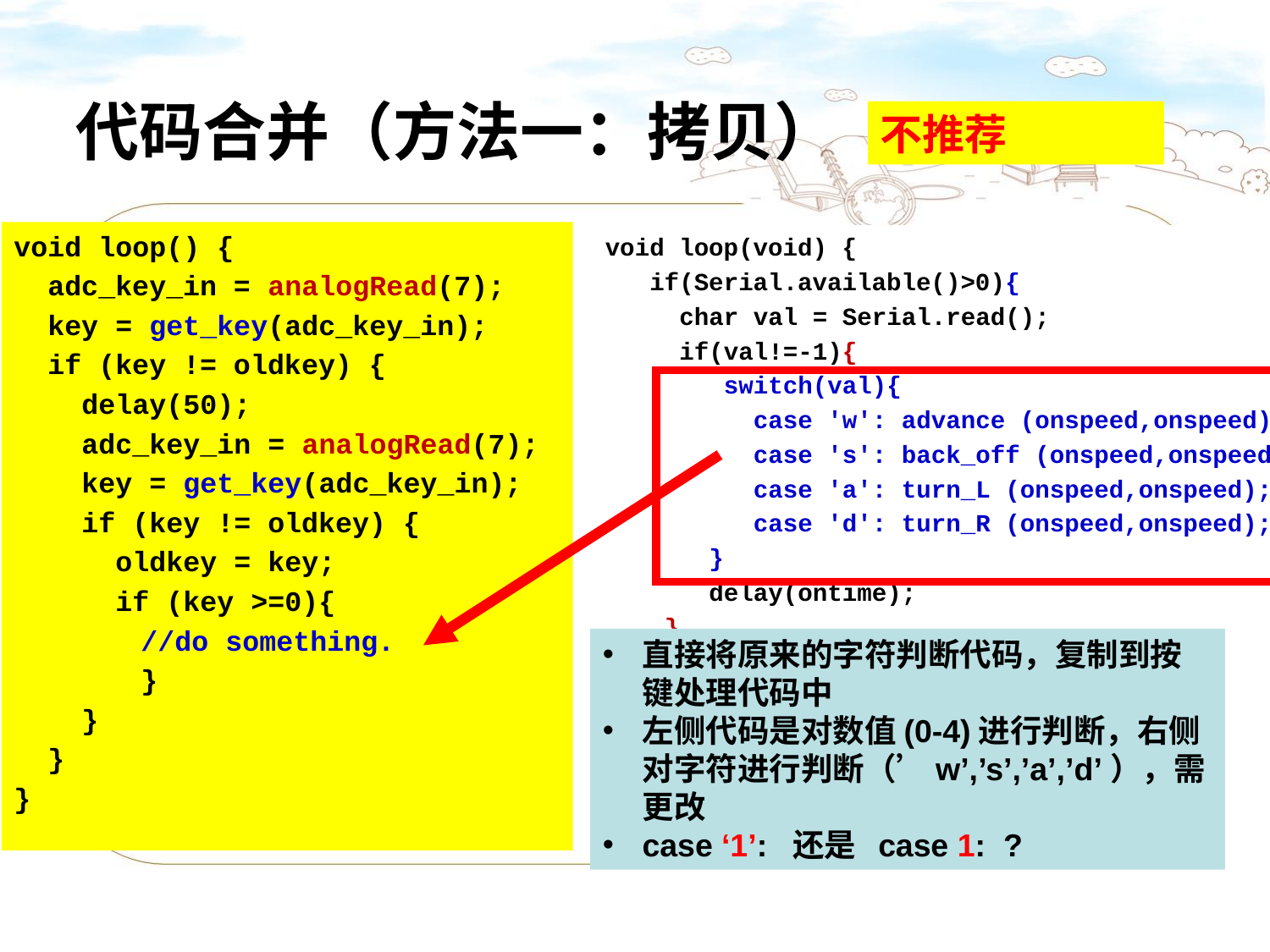

# 代码合并（方法一：拷贝）
不推荐
void loop() {
  adc_key_in = analogRead(7);
  key = get_key(adc_key_in);
  if (key != oldkey) {
    delay(50);
    adc_key_in = analogRead(7);
    key = get_key(adc_key_in);
    if (key != oldkey) {
      oldkey = key;
      if (key >=0){
	//do something.
	}
    }
  }
}
void loop(void) {
   if(Serial.available()>0){
     char val = Serial.read();
     if(val!=-1){
        switch(val){
          case 'w': advance (onspeed,onspeed);break; //前进
          case 's': back_off (onspeed,onspeed); break; //后退
          case 'a': turn_L (onspeed,onspeed); break; //左转
          case 'd': turn_R (onspeed,onspeed); break; //右转
       }
       delay(ontime);
    }
    stop();
  }
}

直接将原来的字符判断代码，复制到按键处理代码中
左侧代码是对数值(0-4)进行判断，右侧对字符进行判断（’w’,’s’,’a’,’d’），需更改
case ‘1’:  还是  case 1:  ?